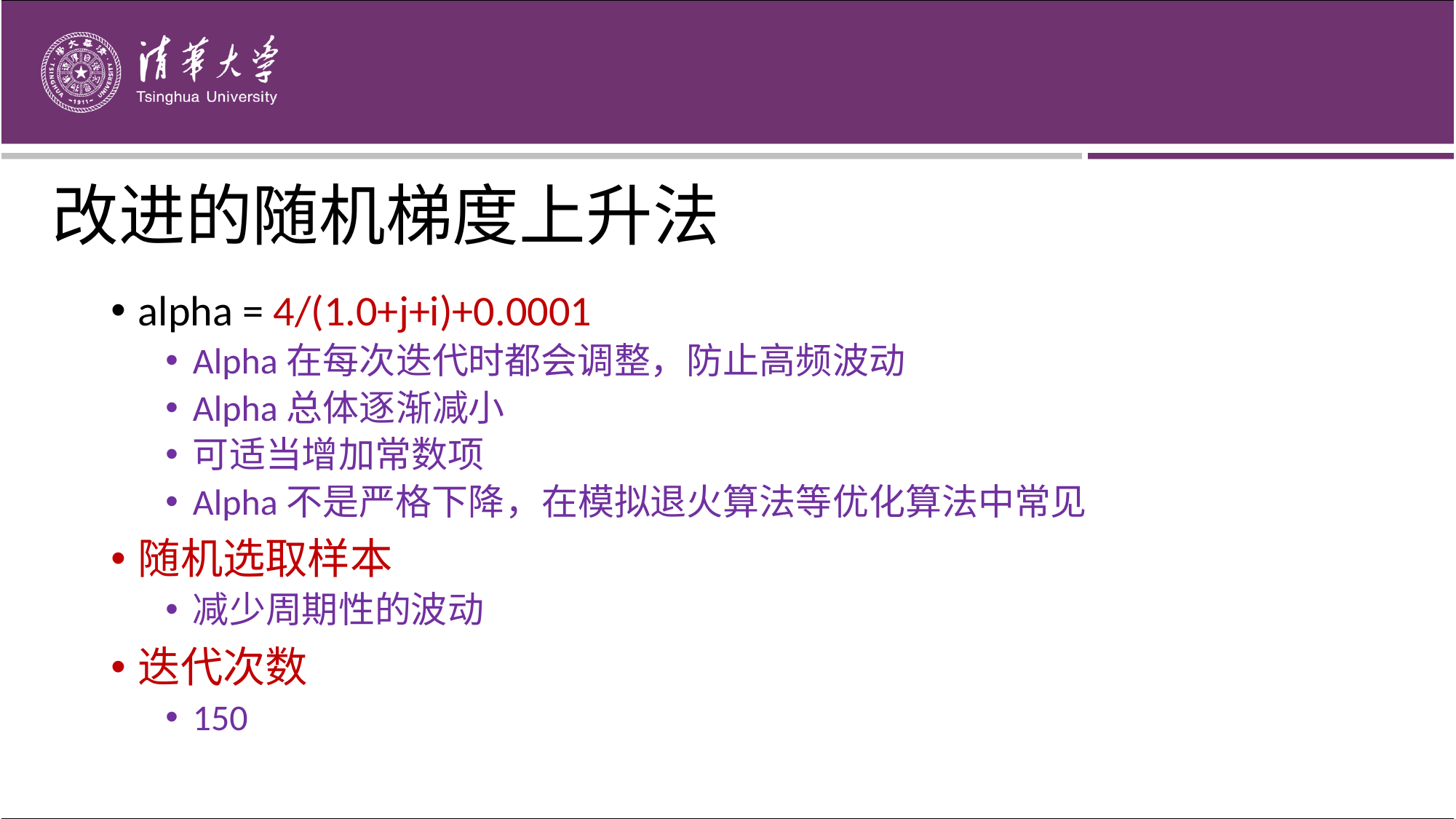

改进的随机梯度上升法
alpha = 4/(1.0+j+i)+0.0001
Alpha在每次迭代时都会调整，防止高频波动
Alpha总体逐渐减小
可适当增加常数项
Alpha不是严格下降，在模拟退火算法等优化算法中常见
随机选取样本
减少周期性的波动
迭代次数
150